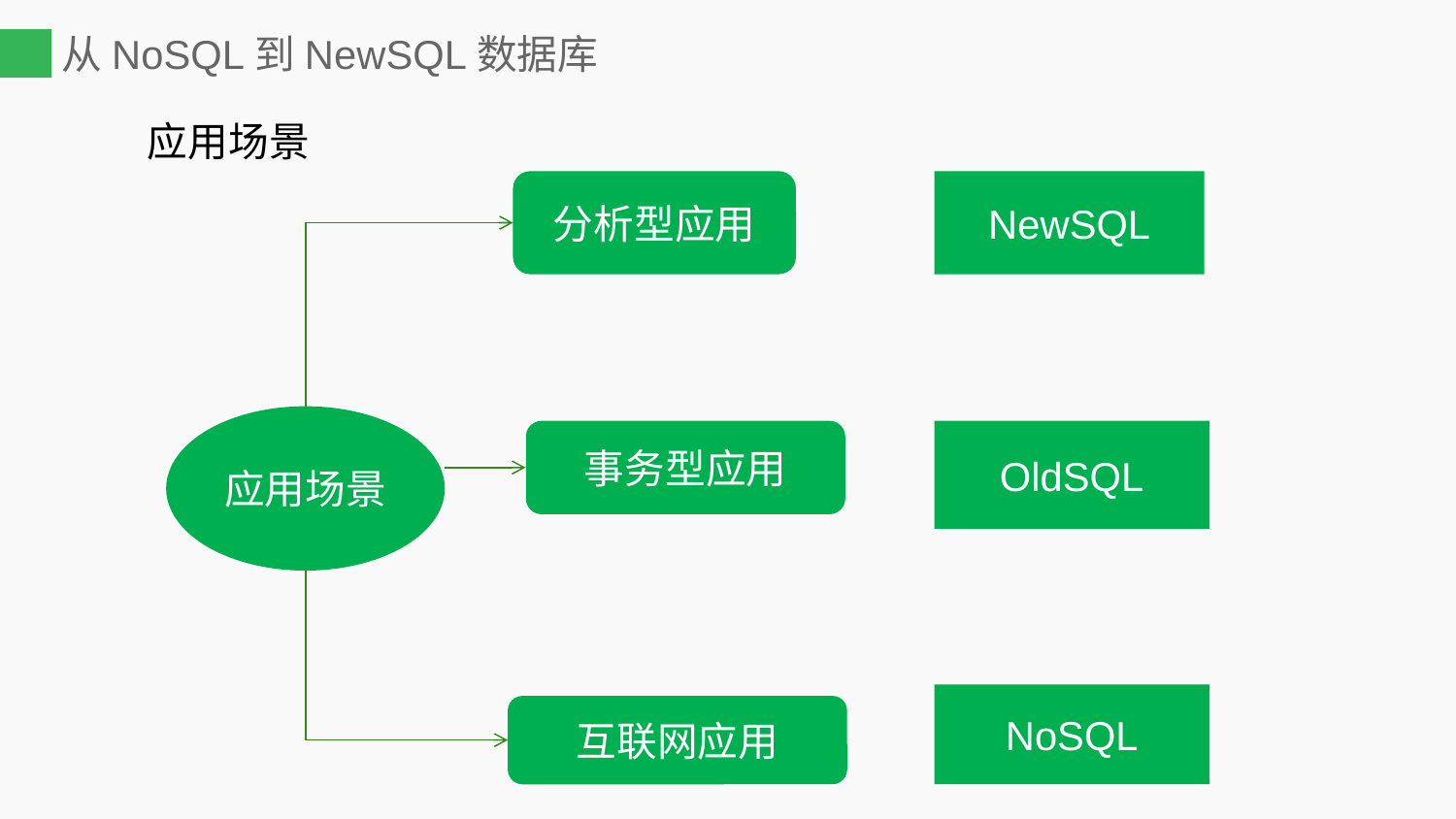

# 从NoSQL到NewSQL数据库
应用场景
分析型应用
NewSQL
应用场景
事务型应用
OldSQL
NoSQL
互联网应用